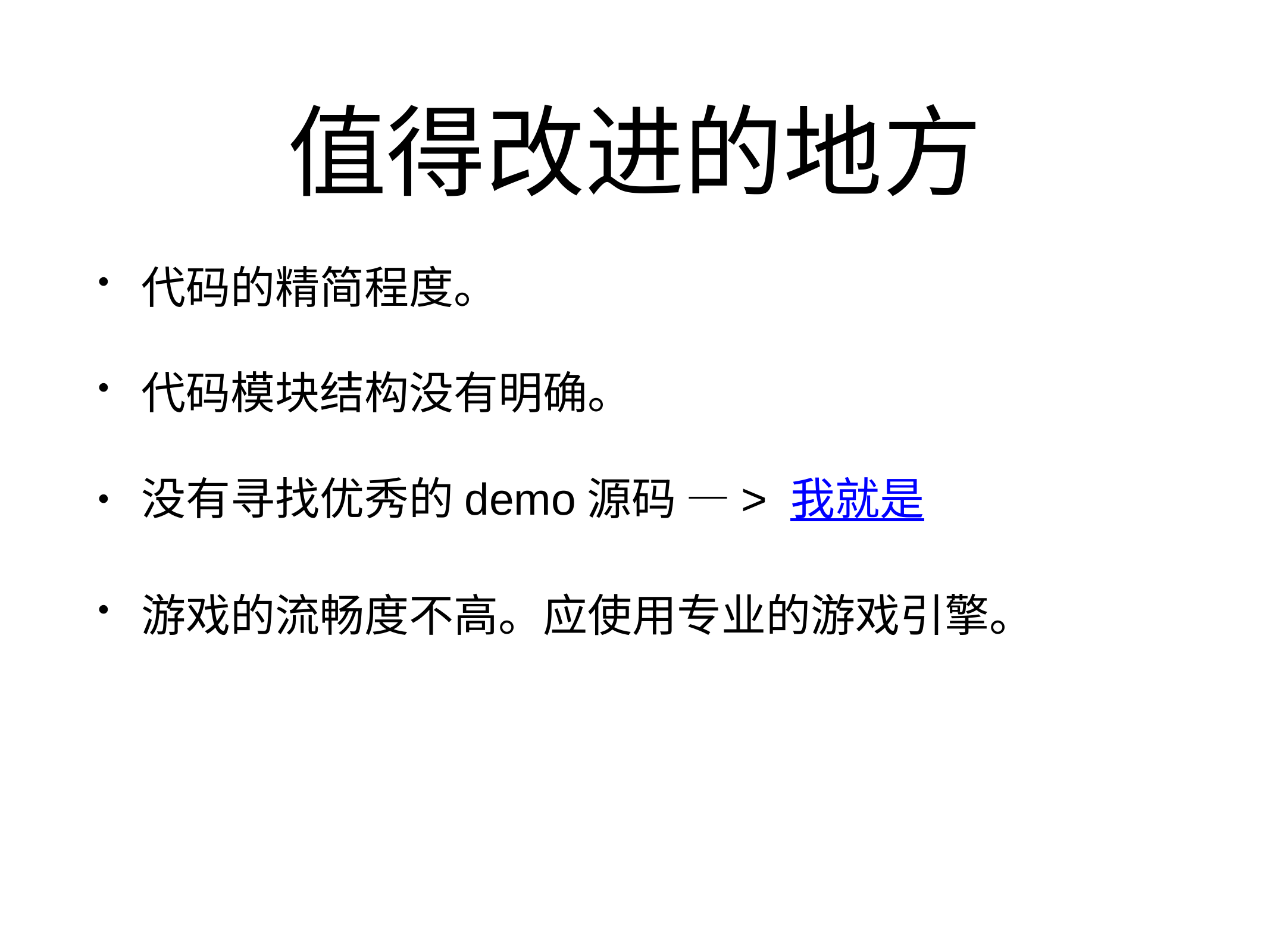

# 值得改进的地方
代码的精简程度。
代码模块结构没有明确。
没有寻找优秀的demo源码 —> 我就是
游戏的流畅度不高。应使用专业的游戏引擎。